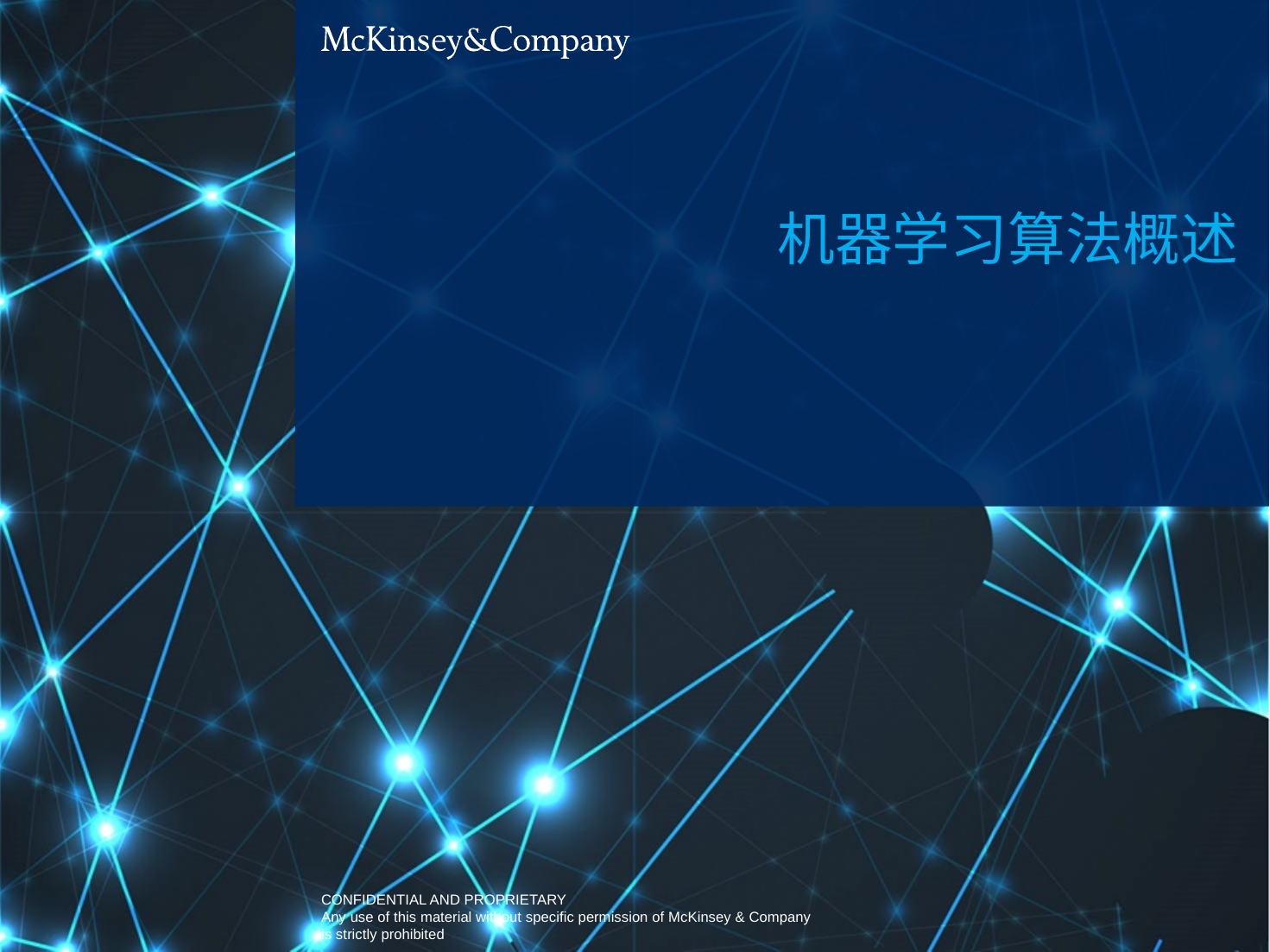

# 机器学习算法概述

CONFIDENTIAL AND PROPRIETARY
Any use of this material without specific permission of McKinsey & Company is strictly prohibited